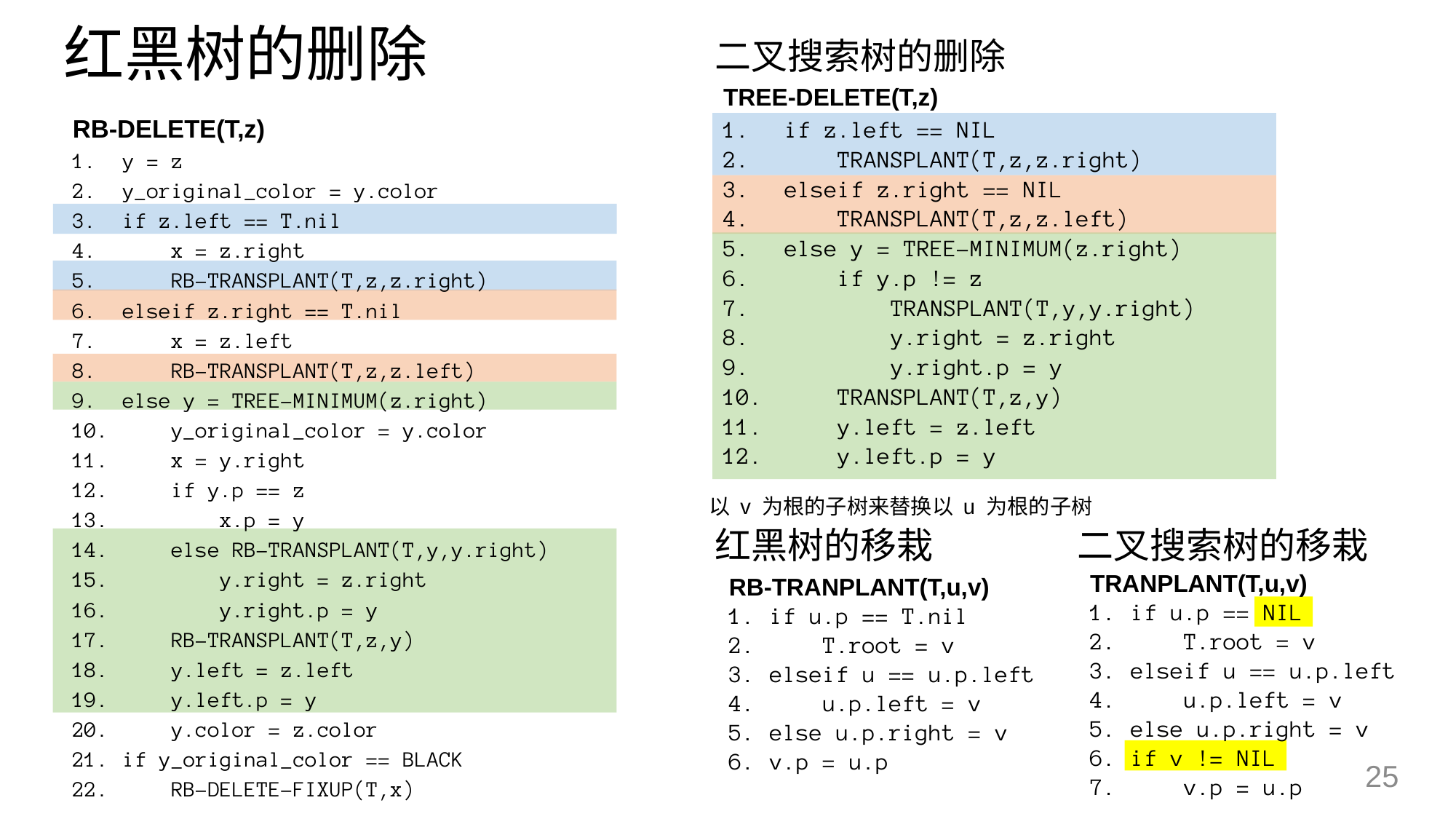

# 红黑树的删除
二叉搜索树的删除
TREE-DELETE(T,z)
if z.left == NIL
    TRANSPLANT(T,z,z.right)
elseif z.right == NIL
    TRANSPLANT(T,z,z.left)
else y = TREE-MINIMUM(z.right)
    if y.p != z
        TRANSPLANT(T,y,y.right)
        y.right = z.right
        y.right.p = y
    TRANSPLANT(T,z,y)
    y.left = z.left
    y.left.p = y

RB-DELETE(T,z)
y = z
y_original_color = y.color
if z.left == T.nil
    x = z.right
    RB-TRANSPLANT(T,z,z.right)
elseif z.right == T.nil
    x = z.left
    RB-TRANSPLANT(T,z,z.left)
else y = TREE-MINIMUM(z.right)
    y_original_color = y.color
    x = y.right
    if y.p == z
        x.p = y
    else RB-TRANSPLANT(T,y,y.right)
        y.right = z.right
        y.right.p = y
    RB-TRANSPLANT(T,z,y)
    y.left = z.left
    y.left.p = y
    y.color = z.color
if y_original_color == BLACK
    RB-DELETE-FIXUP(T,x)

以 v 为根的子树来替换以 u 为根的子树
红黑树的移栽
二叉搜索树的移栽

TRANPLANT(T,u,v)
if u.p == NIL
    T.root = v
elseif u == u.p.left
    u.p.left = v
else u.p.right = v
if v != NIL
    v.p = u.p

RB-TRANPLANT(T,u,v)
if u.p == T.nil
    T.root = v
elseif u == u.p.left
    u.p.left = v
else u.p.right = v
v.p = u.p

25